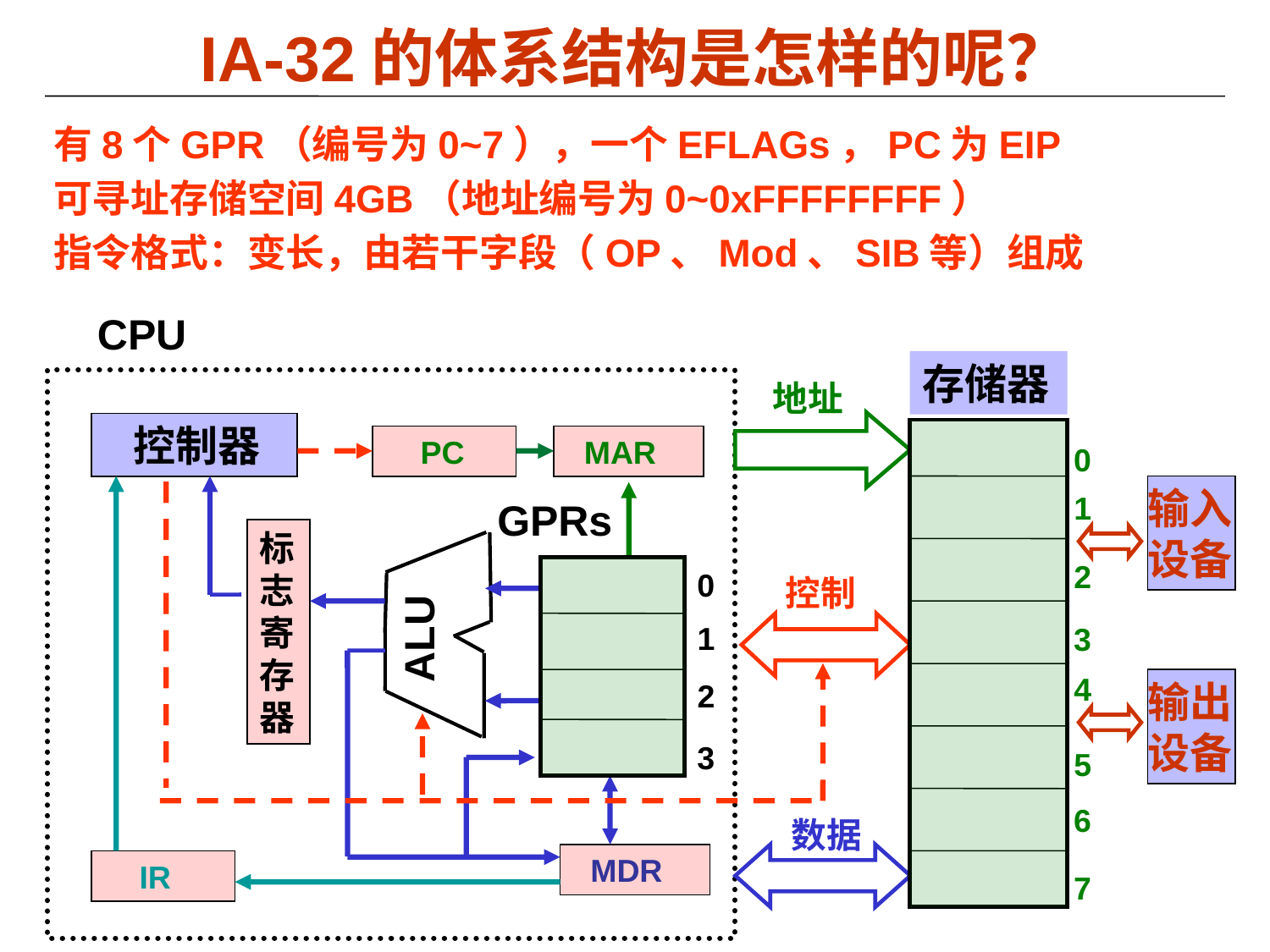

# IA-32的体系结构是怎样的呢？

有8个GPR（编号为0~7），一个EFLAGs，PC为EIP
可寻址存储空间4GB（地址编号为0~0xFFFFFFFF）
指令格式：变长，由若干字段（OP、Mod、SIB等）组成
CPU

存储器

0
1
2
3
4
5
6
7

地址

控制

数据

  控制器
    PC
  MAR

输入
设备

GPRs

0
1
2
3

标
志
寄
存
器

ALU

输出
设备

  MDR
    IR